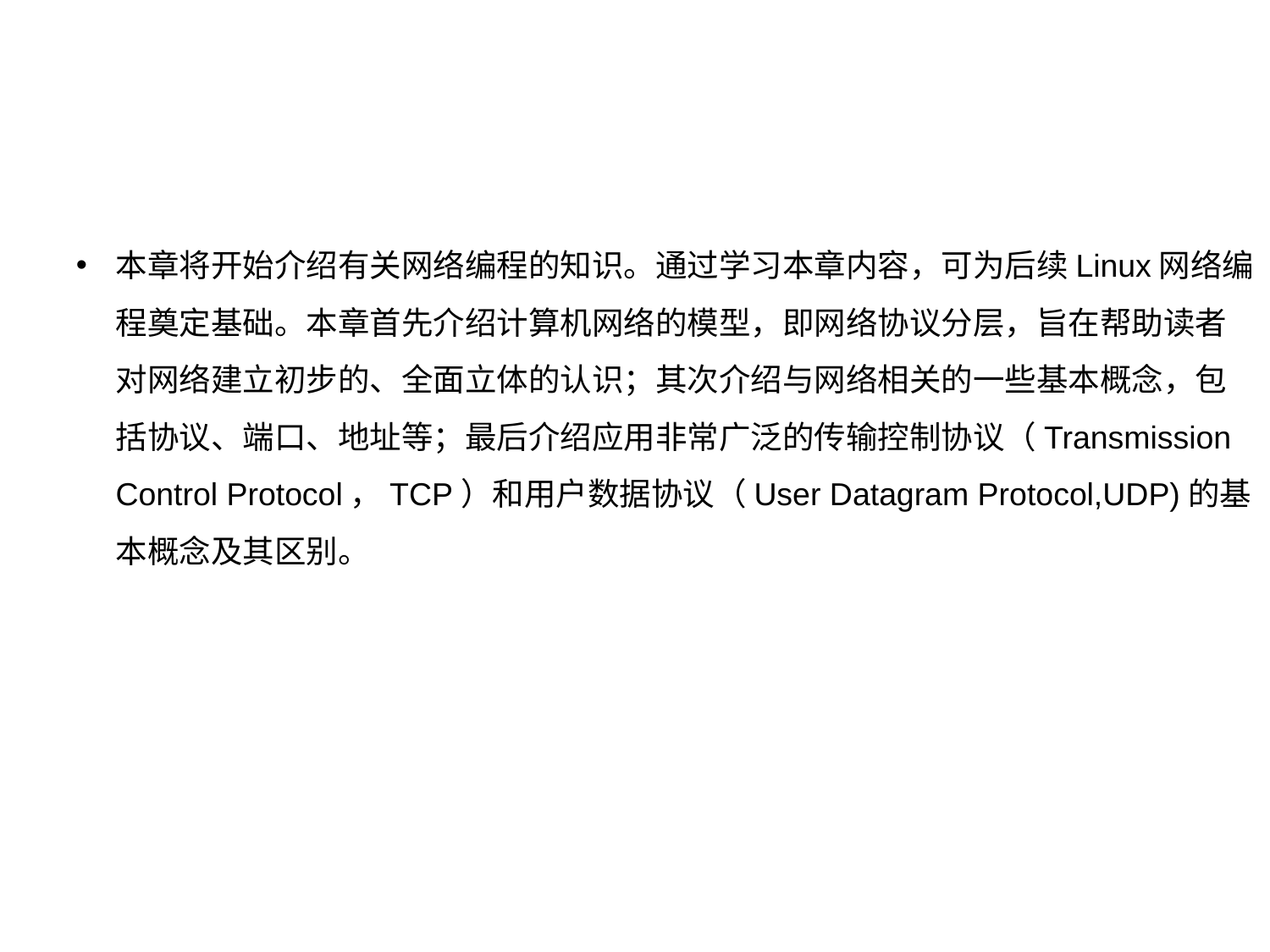

本章将开始介绍有关网络编程的知识。通过学习本章内容，可为后续Linux网络编程奠定基础。本章首先介绍计算机网络的模型，即网络协议分层，旨在帮助读者对网络建立初步的、全面立体的认识；其次介绍与网络相关的一些基本概念，包括协议、端口、地址等；最后介绍应用非常广泛的传输控制协议（Transmission Control Protocol，TCP）和用户数据协议（User Datagram Protocol,UDP)的基本概念及其区别。